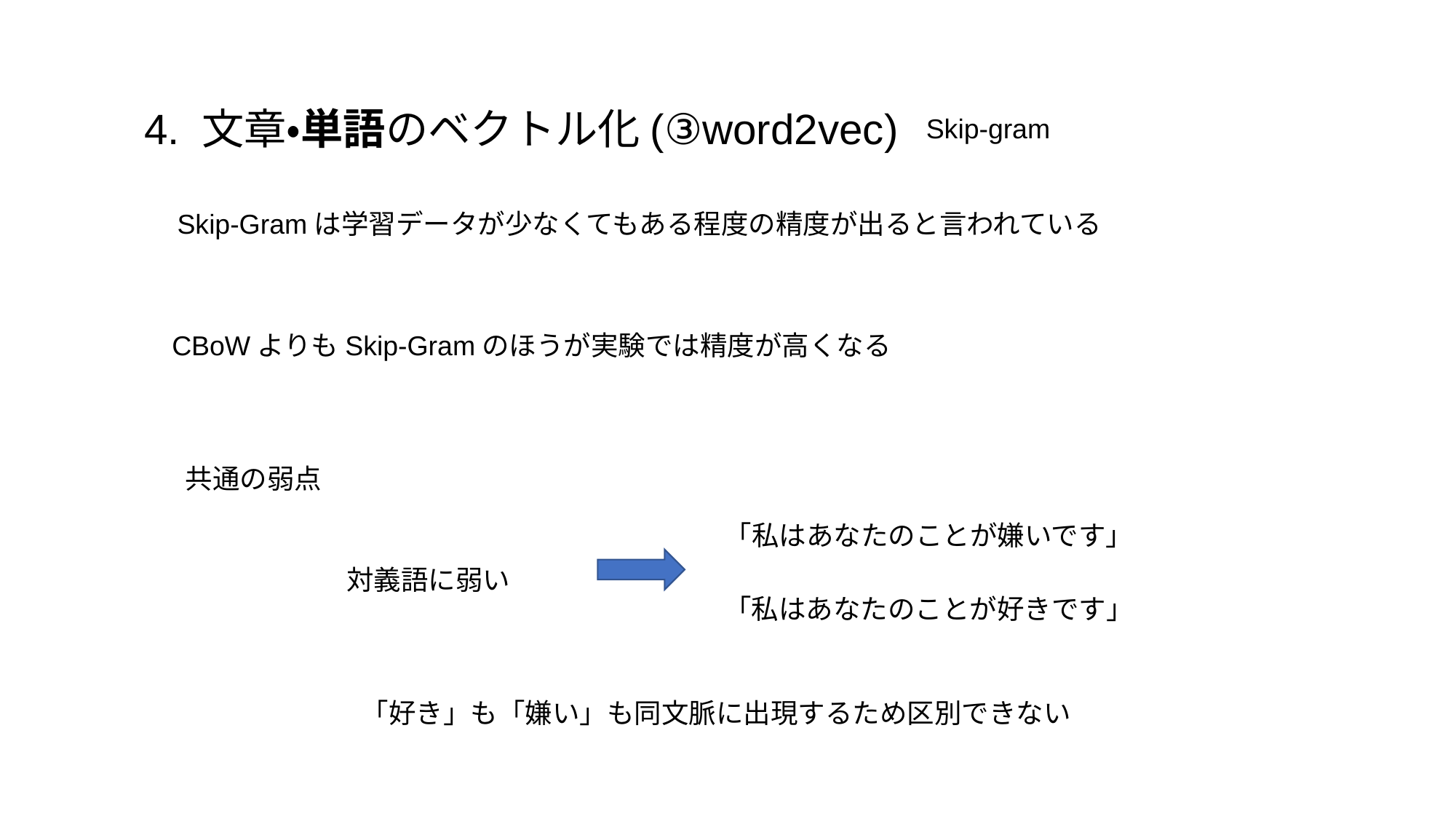

4. 文章・単語のベクトル化(③word2vec)
Skip-gram
Skip-Gramは学習データが少なくてもある程度の精度が出ると言われている
CBoWよりもSkip-Gramのほうが実験では精度が高くなる
共通の弱点
「私はあなたのことが嫌いです」

対義語に弱い
「私はあなたのことが好きです」
「好き」も「嫌い」も同文脈に出現するため区別できない